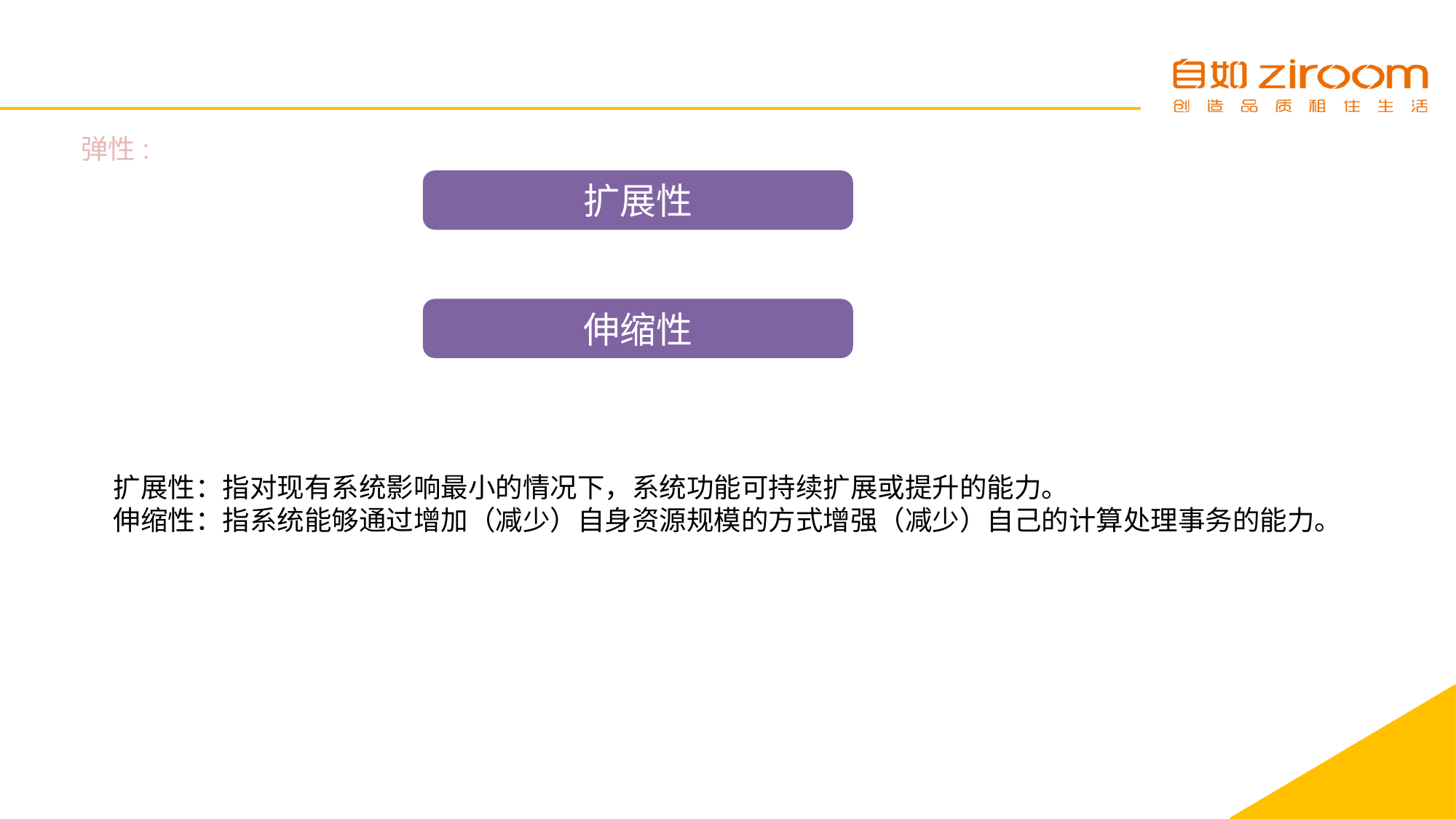

弹性:

扩展性
伸缩性

扩展性：指对现有系统影响最小的情况下，系统功能可持续扩展或提升的能力。
伸缩性：指系统能够通过增加（减少）自身资源规模的方式增强（减少）自己的计算处理事务的能力。